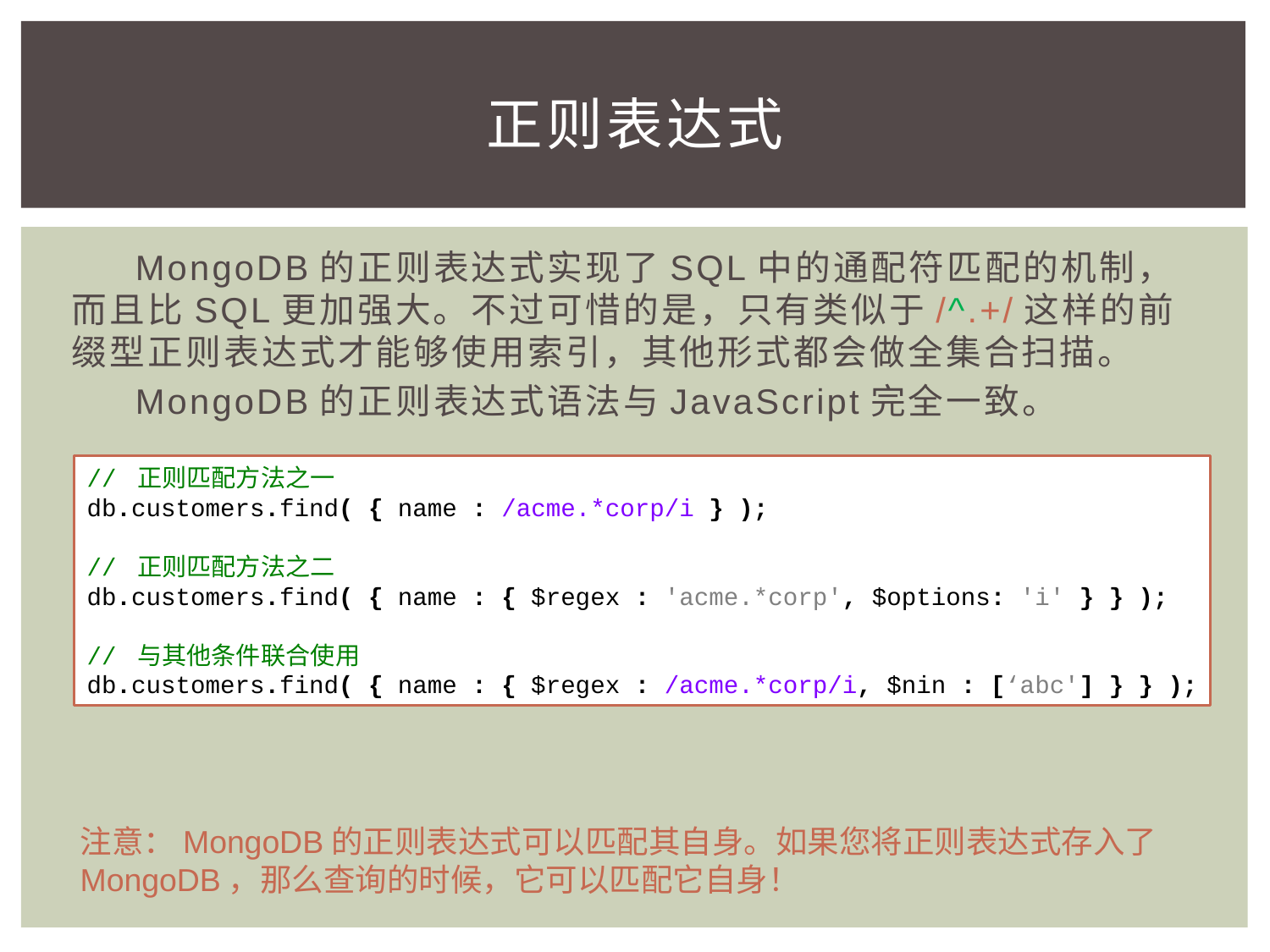

# 正则表达式
MongoDB的正则表达式实现了SQL中的通配符匹配的机制，而且比SQL更加强大。不过可惜的是，只有类似于/^.+/这样的前缀型正则表达式才能够使用索引，其他形式都会做全集合扫描。
MongoDB的正则表达式语法与JavaScript完全一致。
// 正则匹配方法之一
db.customers.find( { name : /acme.*corp/i } );

// 正则匹配方法之二
db.customers.find( { name : { $regex : 'acme.*corp', $options: 'i' } } );

// 与其他条件联合使用
db.customers.find( { name : { $regex : /acme.*corp/i, $nin : [‘abc'] } } );
注意：MongoDB的正则表达式可以匹配其自身。如果您将正则表达式存入了MongoDB，那么查询的时候，它可以匹配它自身！